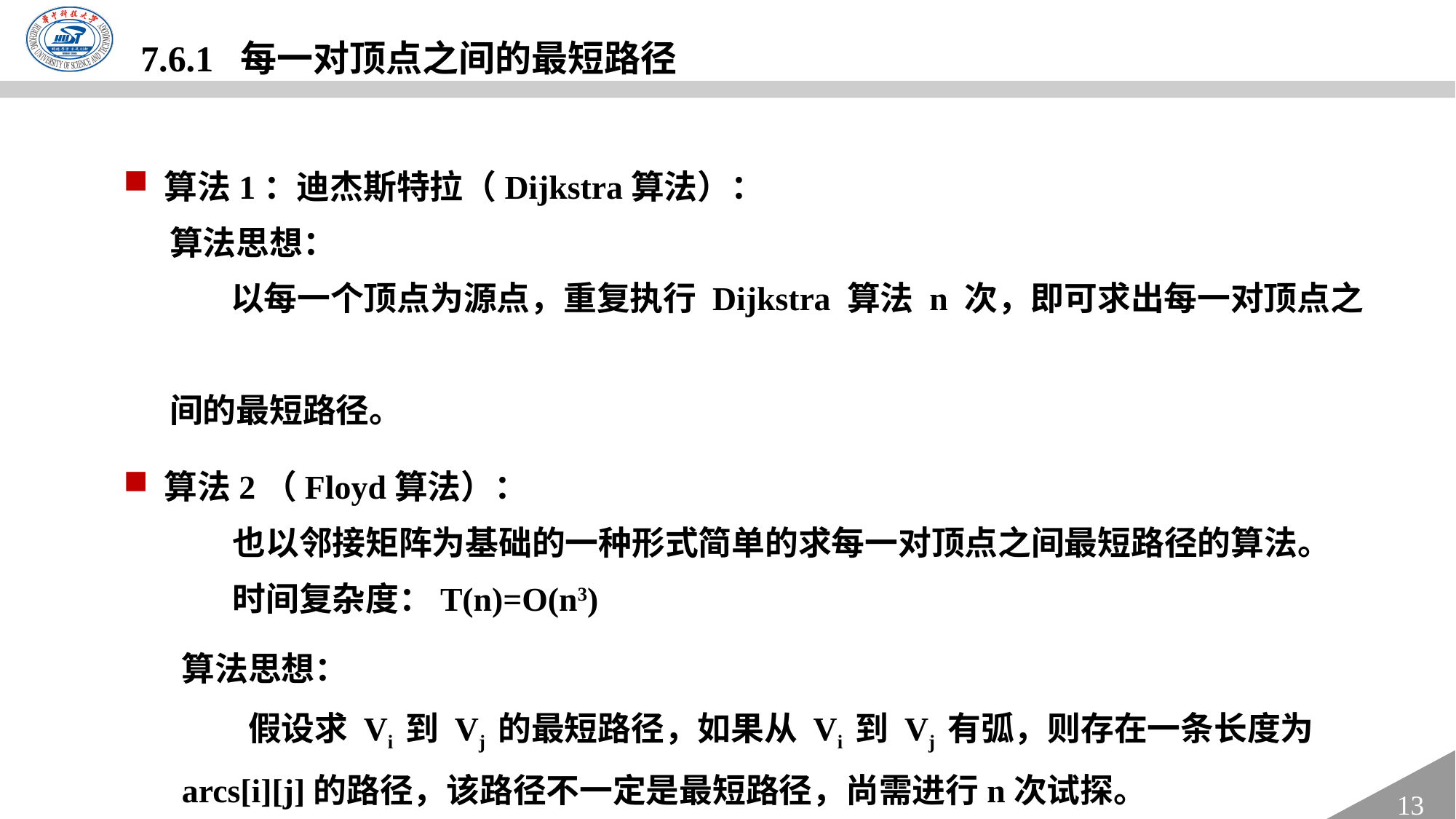

7.6.1  每一对顶点之间的最短路径
算法1：迪杰斯特拉（Dijkstra算法）：
     算法思想：
             以每一个顶点为源点，重复执行 Dijkstra 算法 n 次，即可求出每一对顶点之
     间的最短路径。

算法2（Floyd算法）：
    	也以邻接矩阵为基础的一种形式简单的求每一对顶点之间最短路径的算法。
	时间复杂度：T(n)=O(n3)
     算法思想：
	 假设求 Vi 到 Vj 的最短路径，如果从 Vi 到 Vj 有弧，则存在一条长度为
       arcs[i][j]的路径，该路径不一定是最短路径，尚需进行n次试探。